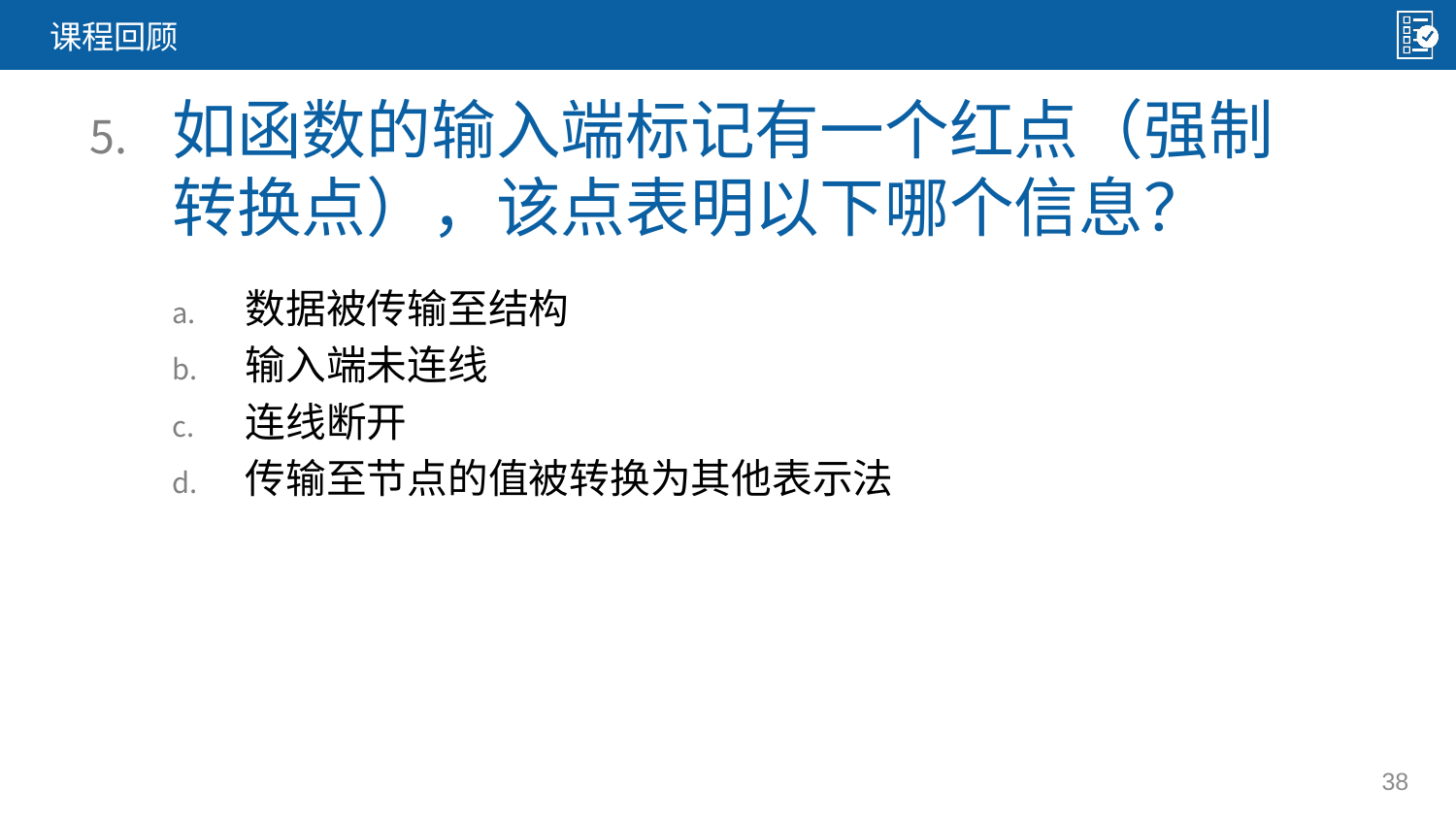

课程回顾

如函数的输入端标记有一个红点（强制转换点），该点表明以下哪个信息？

数据被传输至结构
输入端未连线
连线断开
传输至节点的值被转换为其他表示法

38